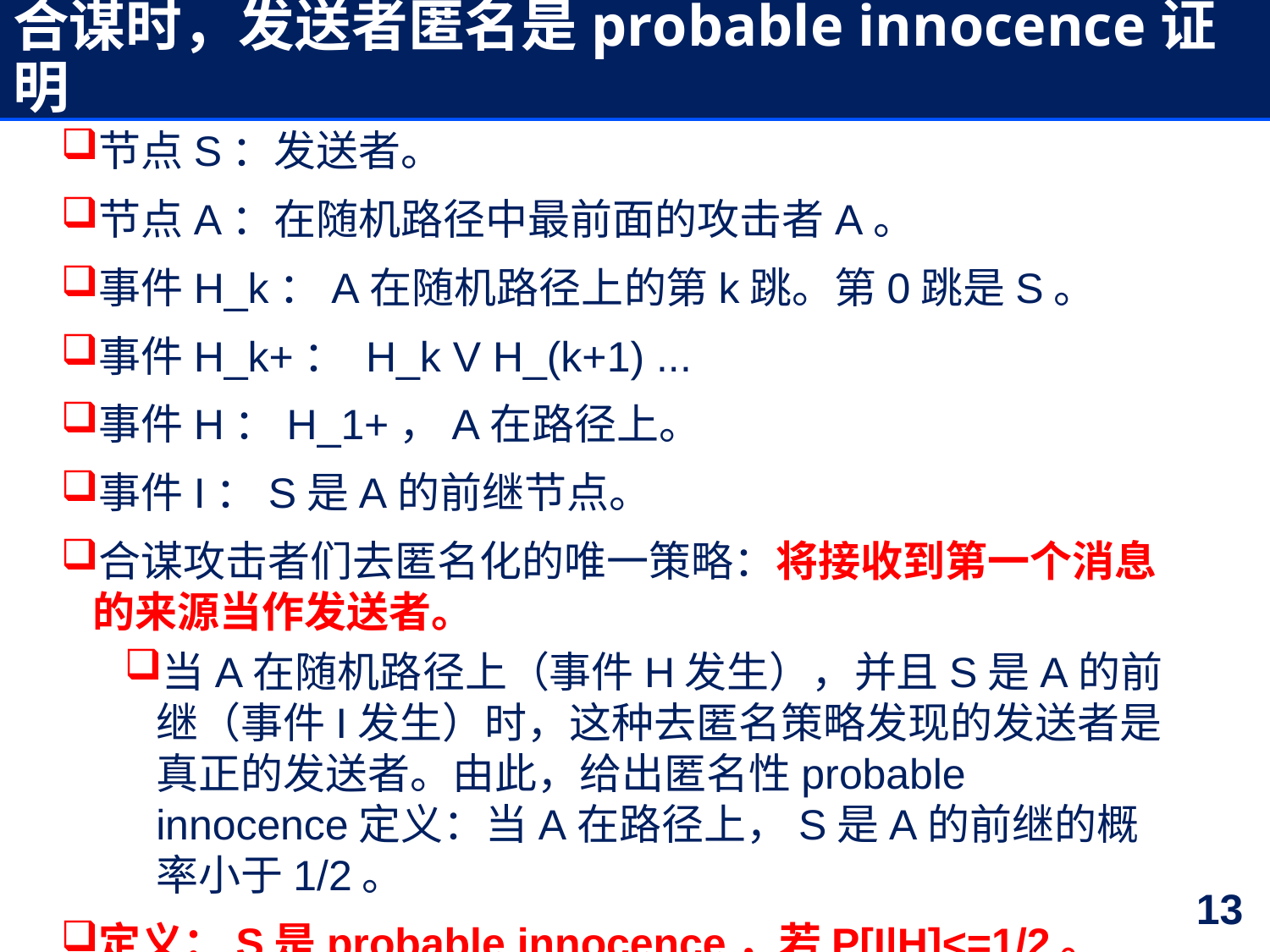

# 合谋时，发送者匿名是probable innocence证明
节点S：发送者。
节点A：在随机路径中最前面的攻击者A。
事件H_k：A在随机路径上的第k跳。第0跳是S。
事件H_k+： H_k V H_(k+1) ...
事件H：H_1+，A在路径上。
事件I：S是A的前继节点。
合谋攻击者们去匿名化的唯一策略：将接收到第一个消息的来源当作发送者。
当A在随机路径上（事件H发生），并且S是A的前继（事件I发生）时，这种去匿名策略发现的发送者是真正的发送者。由此，给出匿名性probable innocence定义：当A在路径上，S是A的前继的概率小于1/2。
定义：S是probable innocence，若P[I|H]<=1/2。
13